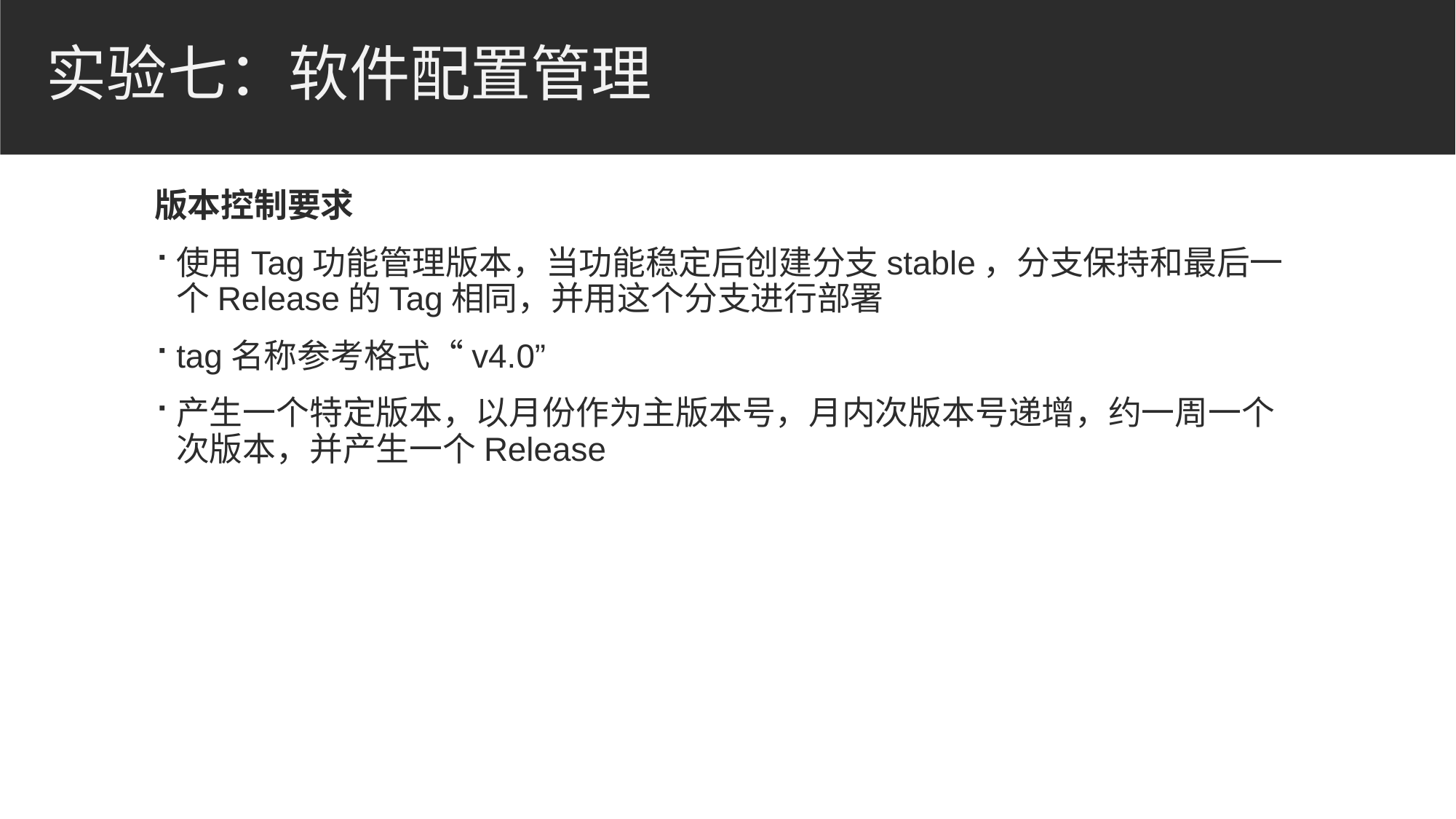

# 实验七：软件配置管理
版本控制要求
使用Tag功能管理版本，当功能稳定后创建分支stable，分支保持和最后一个Release的Tag相同，并用这个分支进行部署
tag名称参考格式“v4.0”
产生一个特定版本，以月份作为主版本号，月内次版本号递增，约一周一个次版本，并产生一个Release